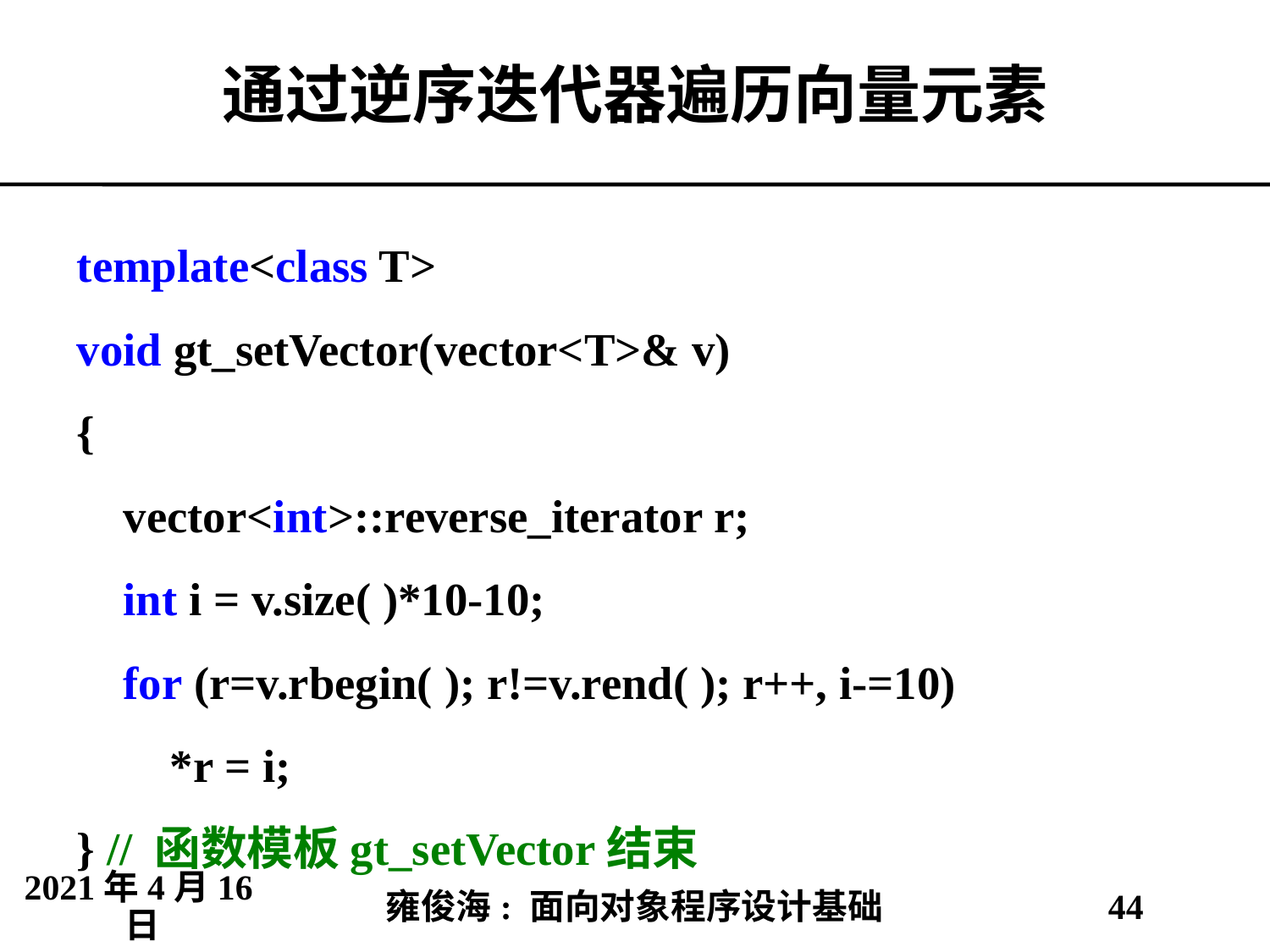

# 通过逆序迭代器遍历向量元素

template<class T>
void gt_setVector(vector<T>& v)
{
    vector<int>::reverse_iterator r;
    int i = v.size( )*10-10;
    for (r=v.rbegin( ); r!=v.rend( ); r++, i-=10)
        *r = i;
} // 函数模板gt_setVector结束
2021年4月16日
雍俊海: 面向对象程序设计基础
44